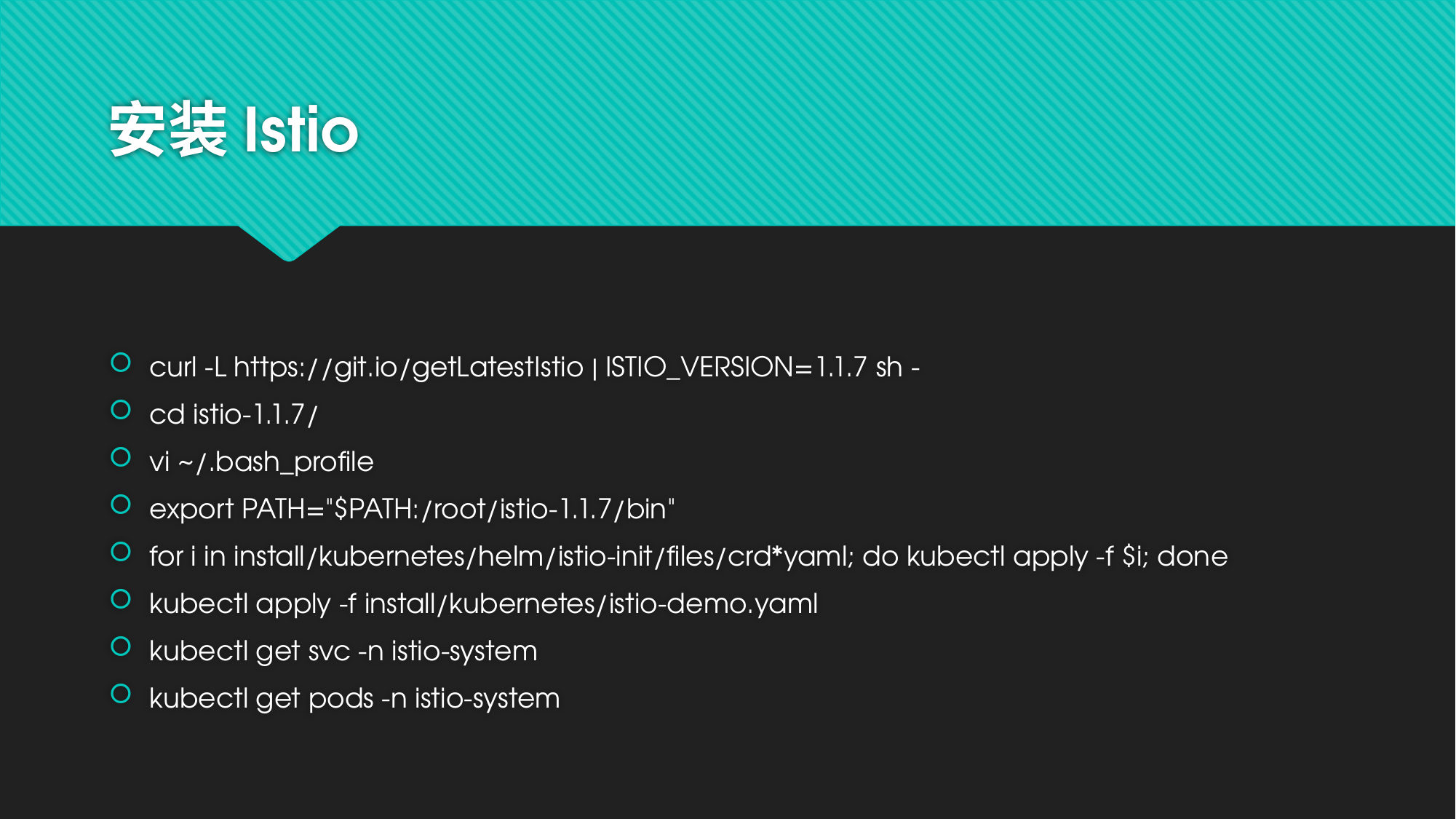

# 安装Istio
curl -L https://git.io/getLatestIstio | ISTIO_VERSION=1.1.7 sh -
cd istio-1.1.7/
vi ~/.bash_profile
export PATH="$PATH:/root/istio-1.1.7/bin"
for i in install/kubernetes/helm/istio-init/files/crd*yaml; do kubectl apply -f $i; done
kubectl apply -f install/kubernetes/istio-demo.yaml
kubectl get svc -n istio-system
kubectl get pods -n istio-system